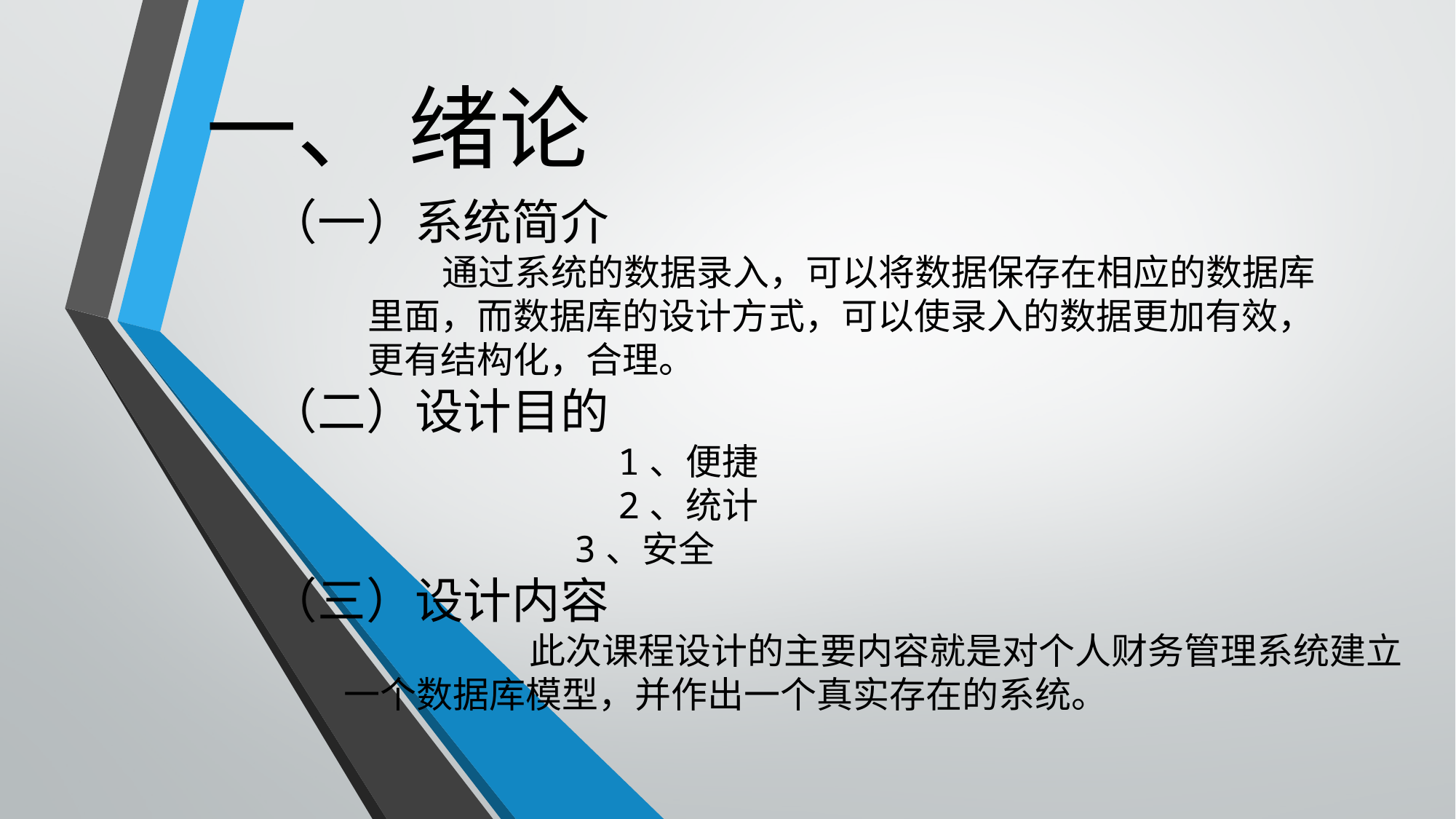

# 一、 绪论
（一）系统简介
                    通过系统的数据录入，可以将数据保存在相应的数据库
           里面，而数据库的设计方式，可以使录入的数据更加有效，
           更有结构化，合理。
（二）设计目的
                1、便捷
                2、统计
		    3、安全
（三）设计内容
		    此次课程设计的主要内容就是对个人财务管理系统建立
        一个数据库模型，并作出一个真实存在的系统。